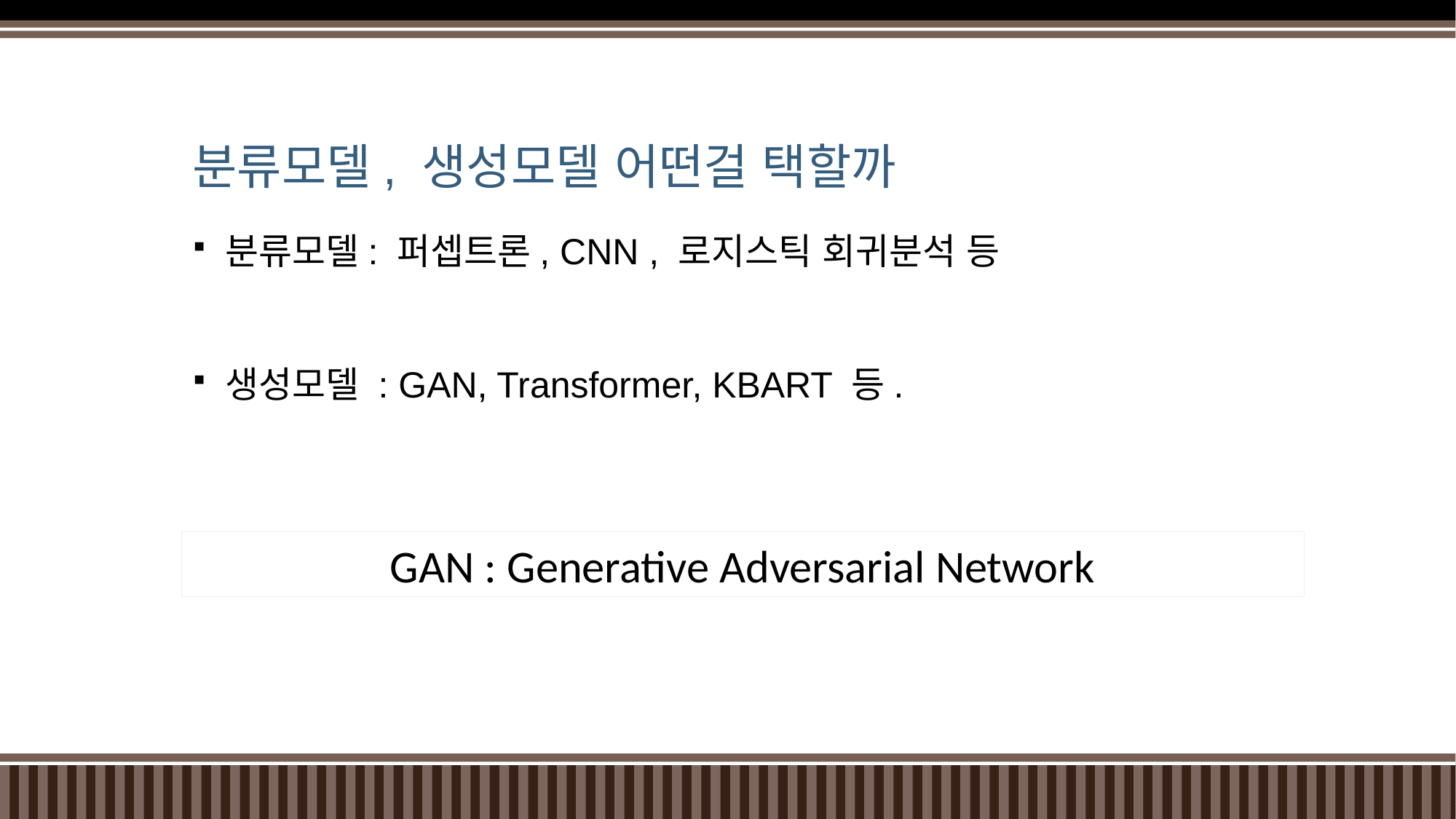

# 분류모델, 생성모델 어떤걸 택할까
분류모델: 퍼셉트론, CNN , 로지스틱 회귀분석 등

생성모델 : GAN, Transformer, KBART 등.
GAN : Generative Adversarial Network